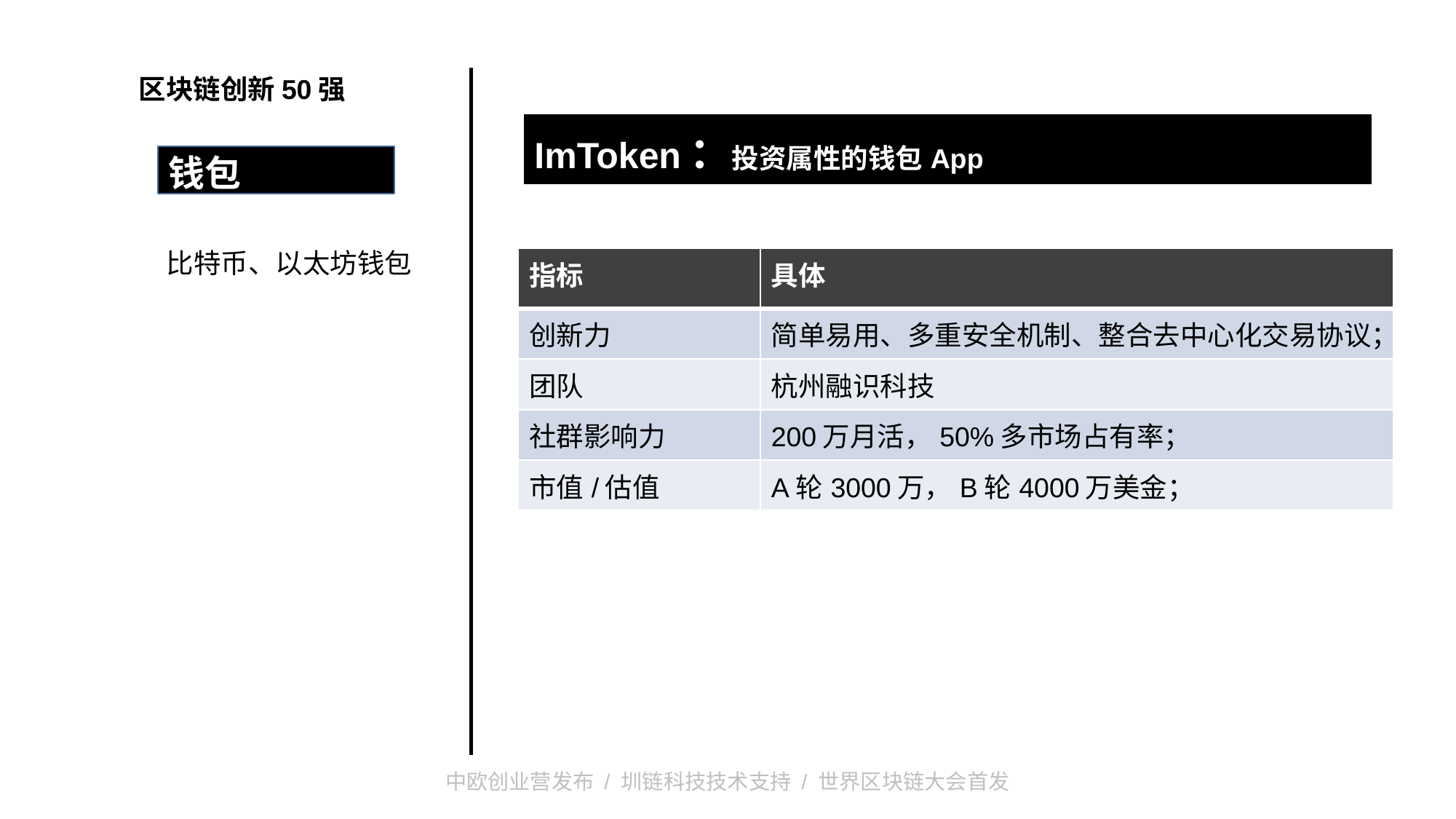

区块链创新50强
| ImToken：投资属性的钱包App |
| --- |
|  |
钱包
比特币、以太坊钱包
| 指标 | 具体 |
| --- | --- |
| 创新力 | 简单易用、多重安全机制、整合去中心化交易协议； |
| 团队 | 杭州融识科技 |
| 社群影响力 | 200万月活，50%多市场占有率； |
| 市值/估值 | A轮3000万，B轮4000万美金； |
中欧创业营发布 / 圳链科技技术支持 / 世界区块链大会首发